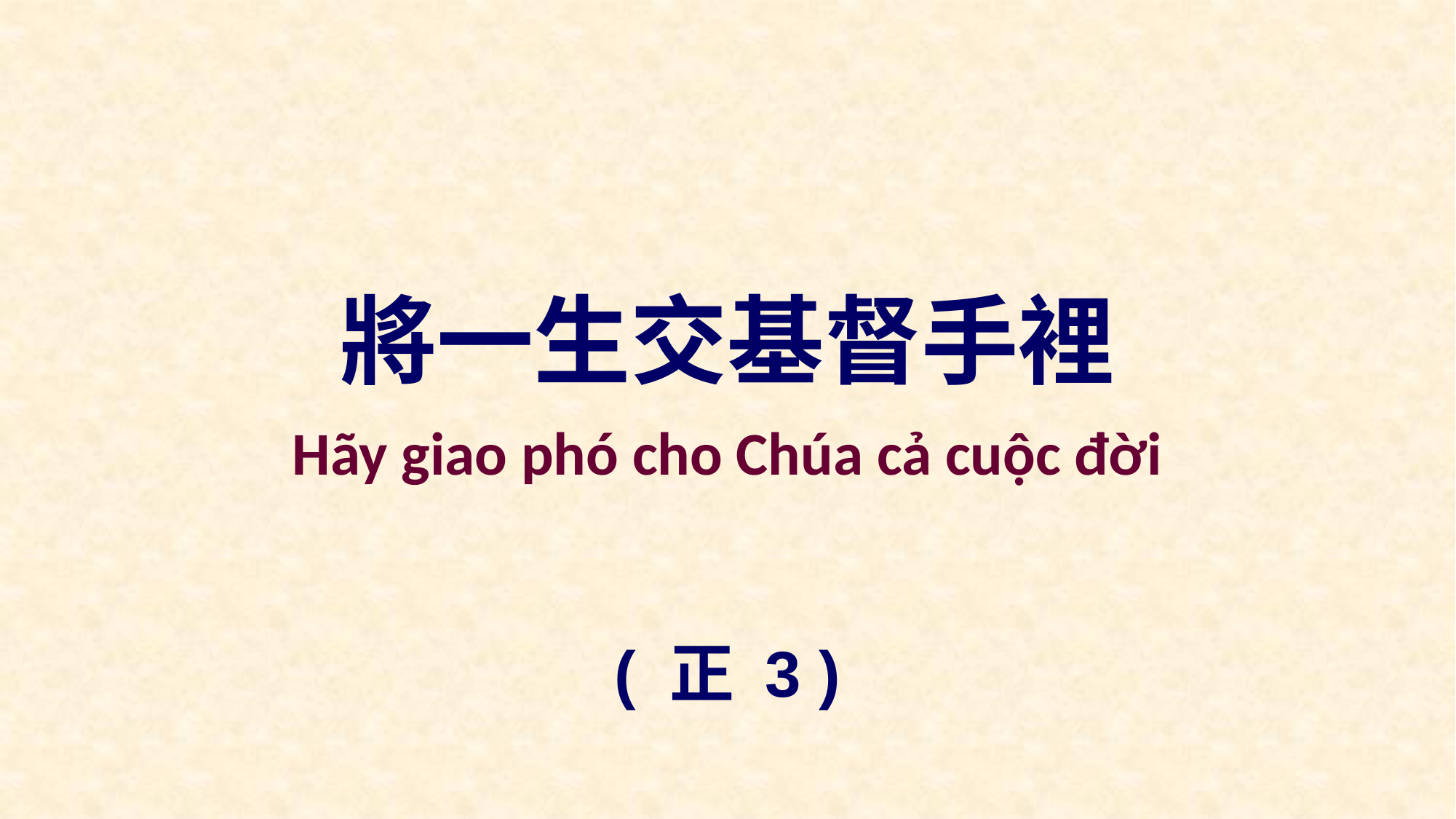

將一生交基督手裡
Hãy giao phó cho Chúa cả cuộc đời
( 正 3 )